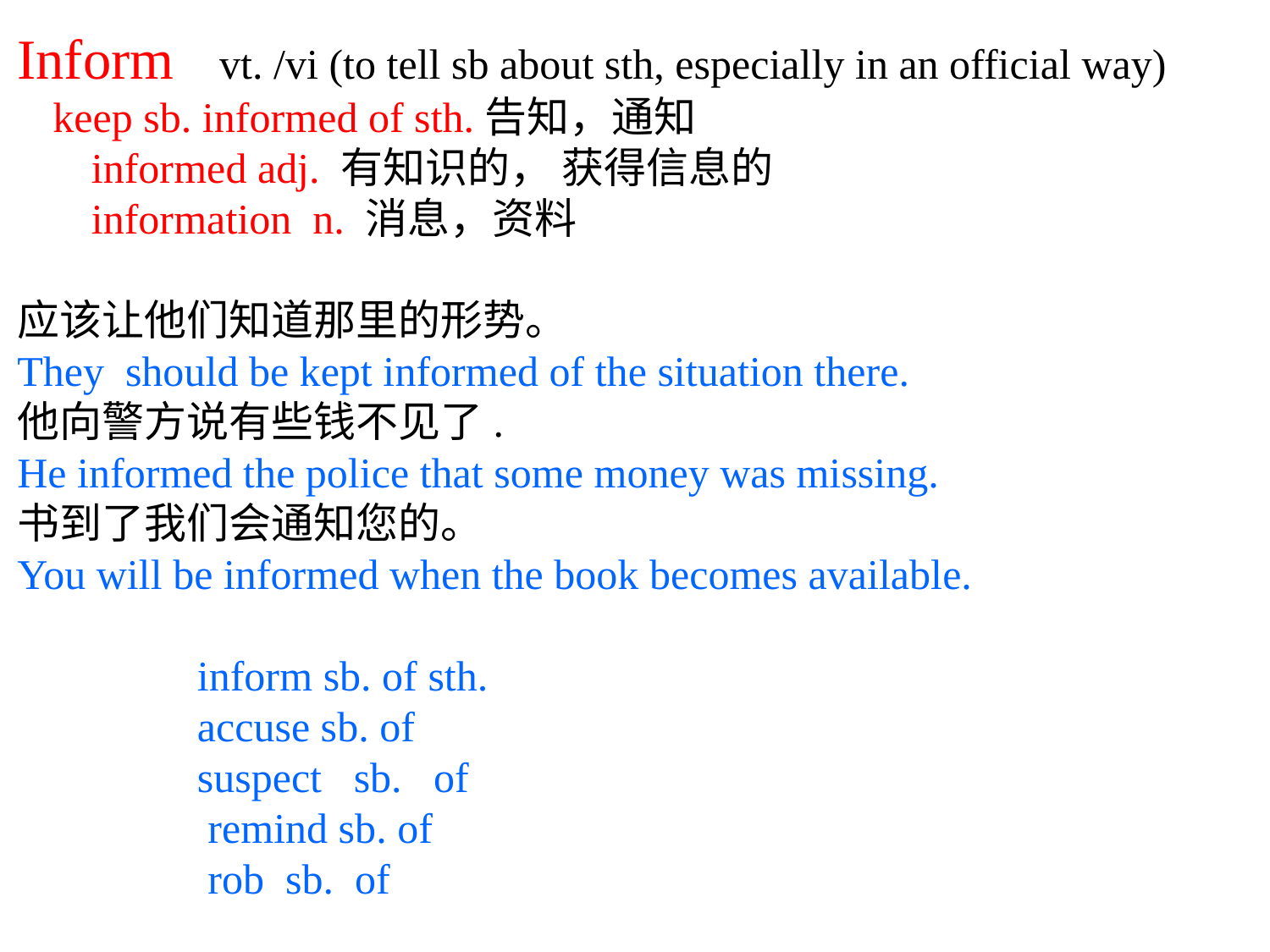

Inform    vt. /vi (to tell sb about sth, especially in an official way)
    keep sb. informed of sth.告知，通知
       informed adj. 有知识的， 获得信息的
       information  n. 消息，资料

应该让他们知道那里的形势。
They  should be kept informed of the situation there.
他向警方说有些钱不见了.
He informed the police that some money was missing.
书到了我们会通知您的。
You will be informed when the book becomes available.

                 inform sb. of sth.
                 accuse sb. of
                 suspect   sb.   of
                  remind sb. of
                  rob  sb.  of